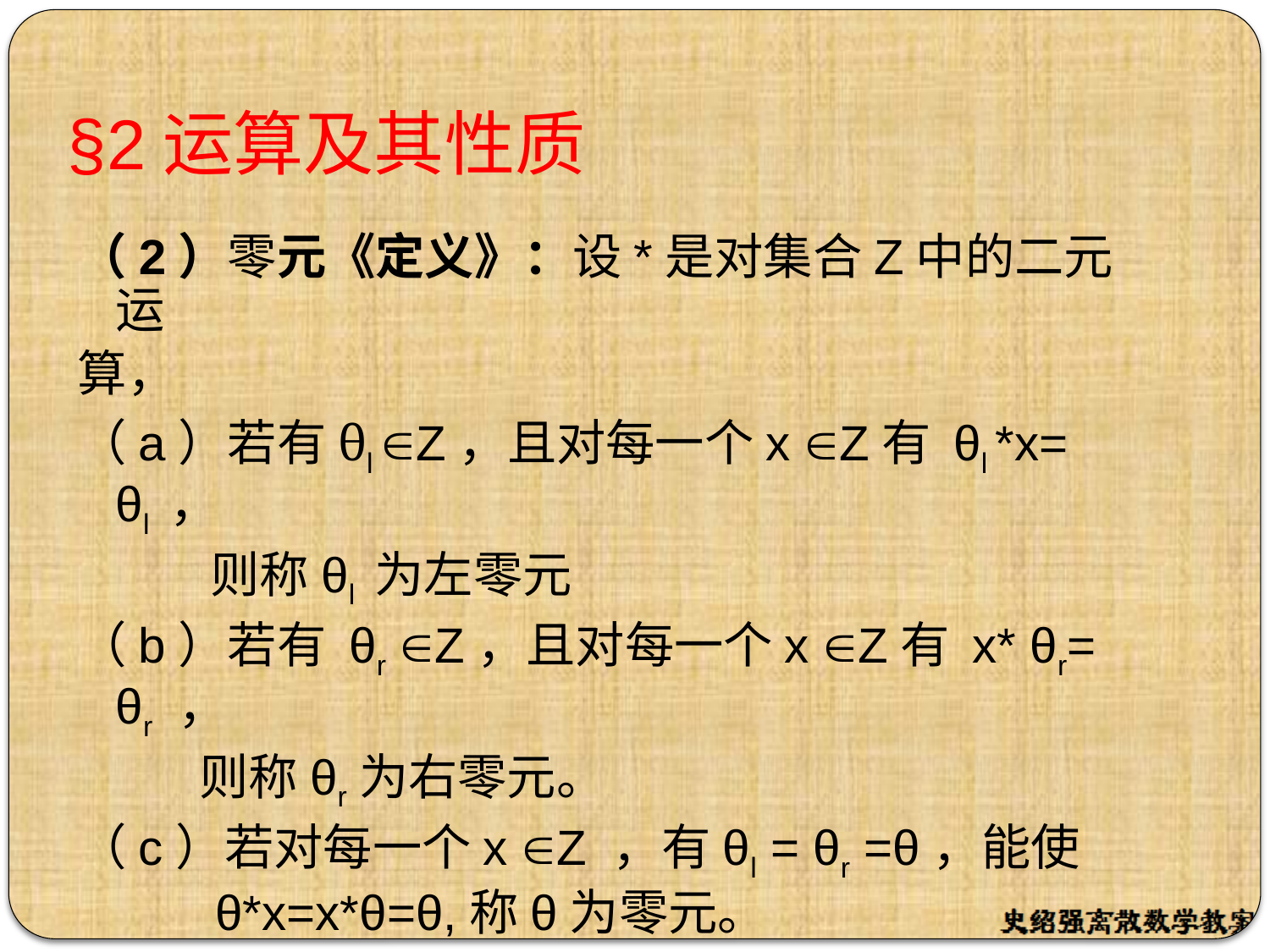

# §2运算及其性质
（2）零元《定义》：设*是对集合Z中的二元运
算，
（a）若有θl ∈Z，且对每一个x ∈Z有 θl *x= θl ，
           则称θl 为左零元
（b）若有 θr ∈Z，且对每一个x ∈Z有 x* θr= θr ，
          则称θr为右零元。
（c）若对每一个x ∈Z ，有θl = θr =θ，能使
          θ*x=x*θ=θ,称θ为零元。